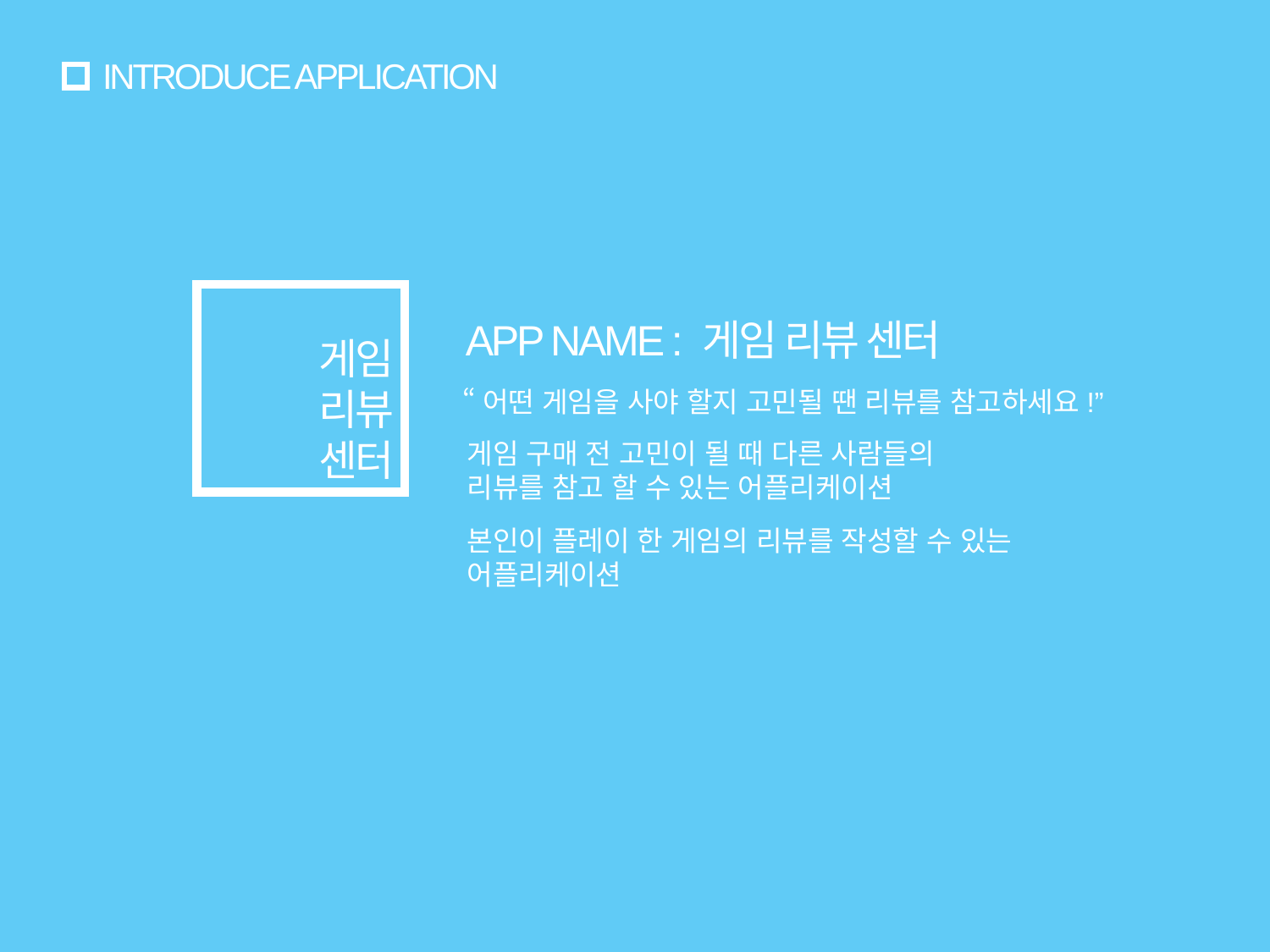

# INTRODUCE APPLICATION

APP NAME : 게임 리뷰 센터
게임
리뷰
센터
“어떤 게임을 사야 할지 고민될 땐 리뷰를 참고하세요!”
게임 구매 전 고민이 될 때 다른 사람들의 리뷰를 참고 할 수 있는 어플리케이션
본인이 플레이 한 게임의 리뷰를 작성할 수 있는 어플리케이션